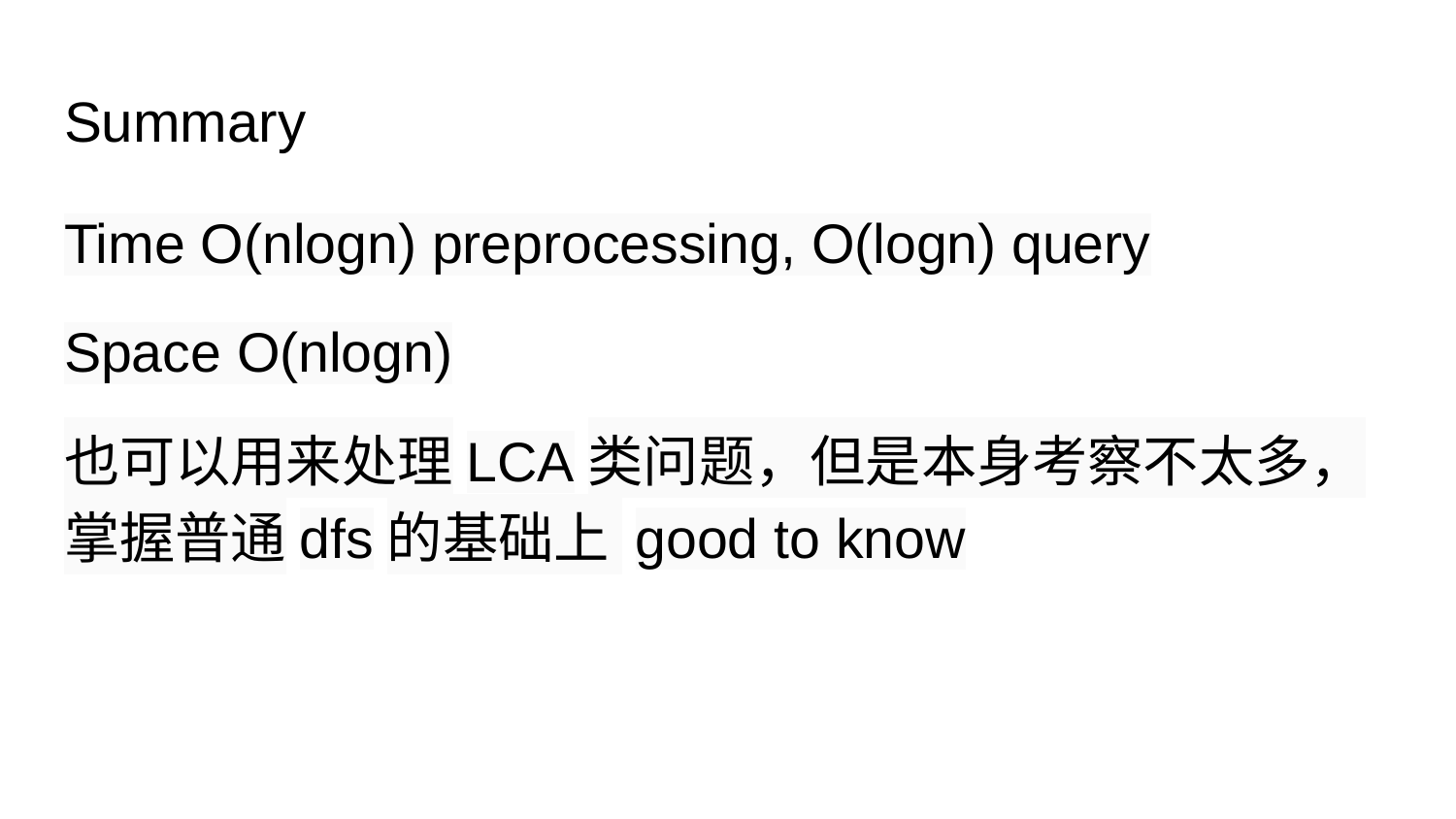

# Summary
Time O(nlogn) preprocessing, O(logn) query
Space O(nlogn)
也可以用来处理LCA类问题，但是本身考察不太多，掌握普通dfs的基础上 good to know